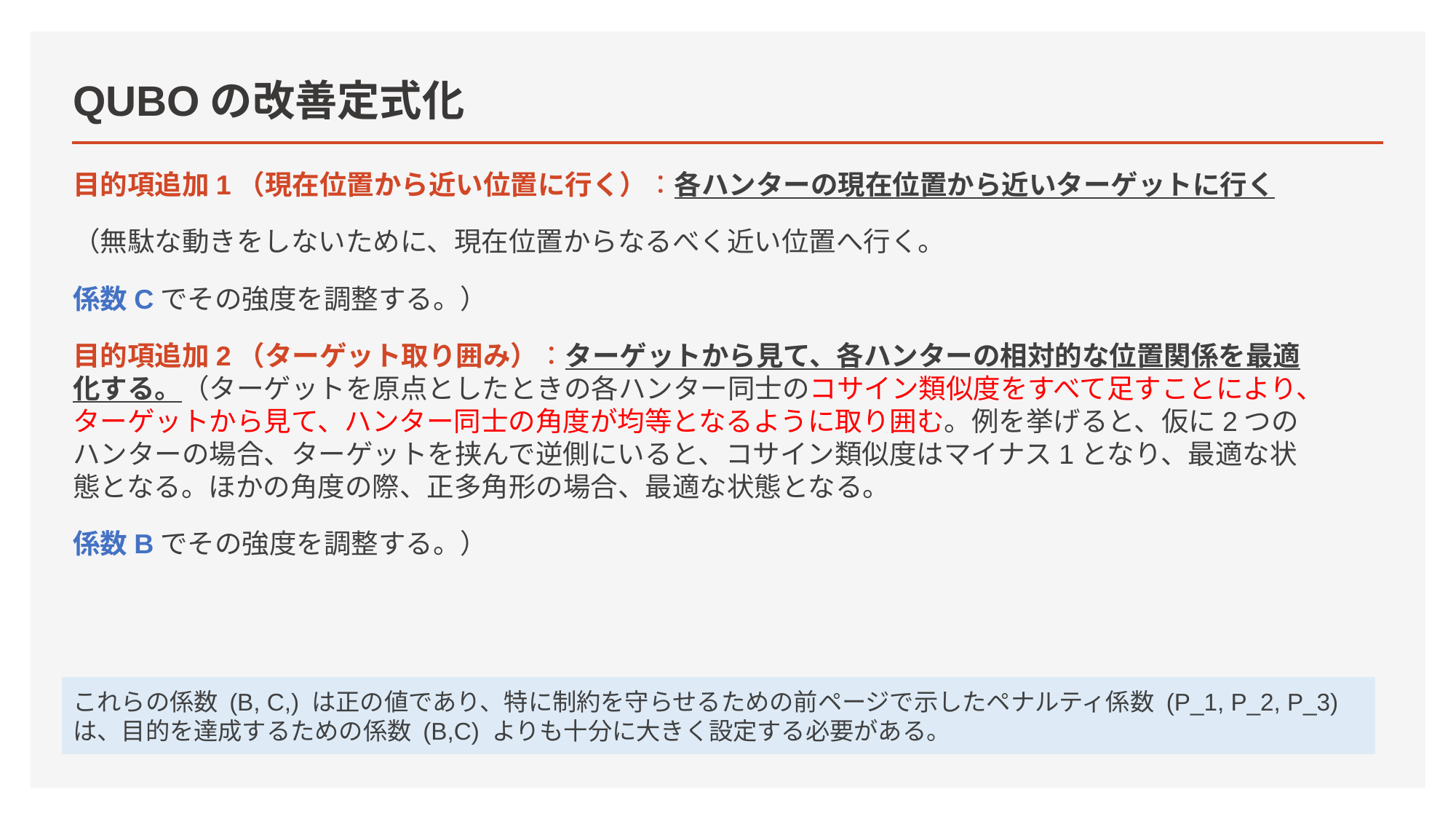

# QUBOの改善定式化
目的項追加1（現在位置から近い位置に行く）：各ハンターの現在位置から近いターゲットに行く
（無駄な動きをしないために、現在位置からなるべく近い位置へ行く。
係数Cでその強度を調整する。）
目的項追加2（ターゲット取り囲み）：ターゲットから見て、各ハンターの相対的な位置関係を最適化する。（ターゲットを原点としたときの各ハンター同士のコサイン類似度をすべて足すことにより、ターゲットから見て、ハンター同士の角度が均等となるように取り囲む。例を挙げると、仮に2つのハンターの場合、ターゲットを挟んで逆側にいると、コサイン類似度はマイナス1となり、最適な状態となる。ほかの角度の際、正多角形の場合、最適な状態となる。
係数Bでその強度を調整する。）

これらの係数 (B, C,) は正の値であり、特に制約を守らせるための前ページで示したペナルティ係数 (P_1, P_2, P_3) は、目的を達成するための係数 (B,C) よりも十分に大きく設定する必要がある。